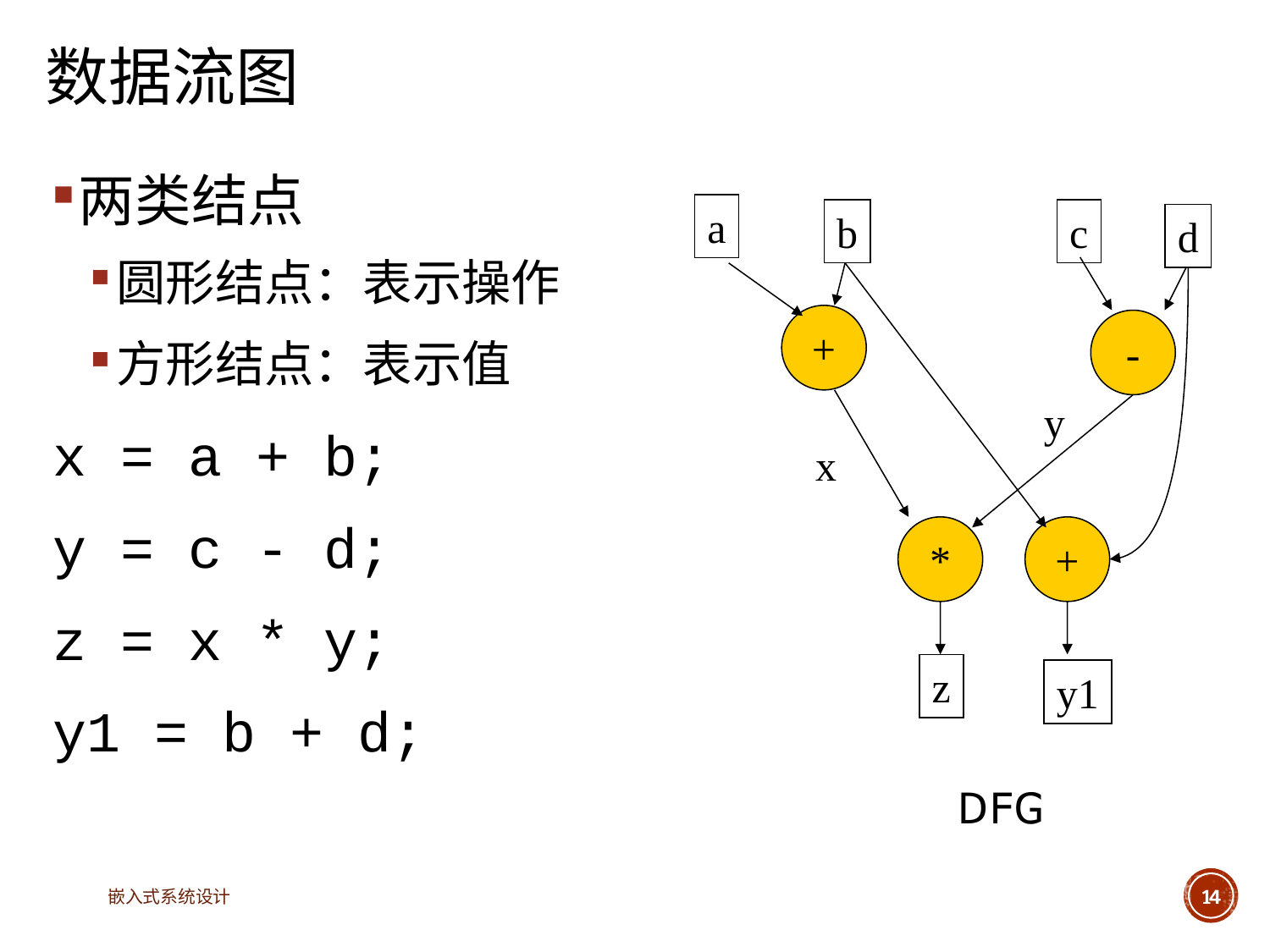

# 数据流图
两类结点
圆形结点：表示操作
方形结点：表示值
x = a + b;
y = c - d;
z = x * y;
y1 = b + d;

a
b
c
d

+
-
y

x
*
+

z
y1
DFG
嵌入式系统设计
14